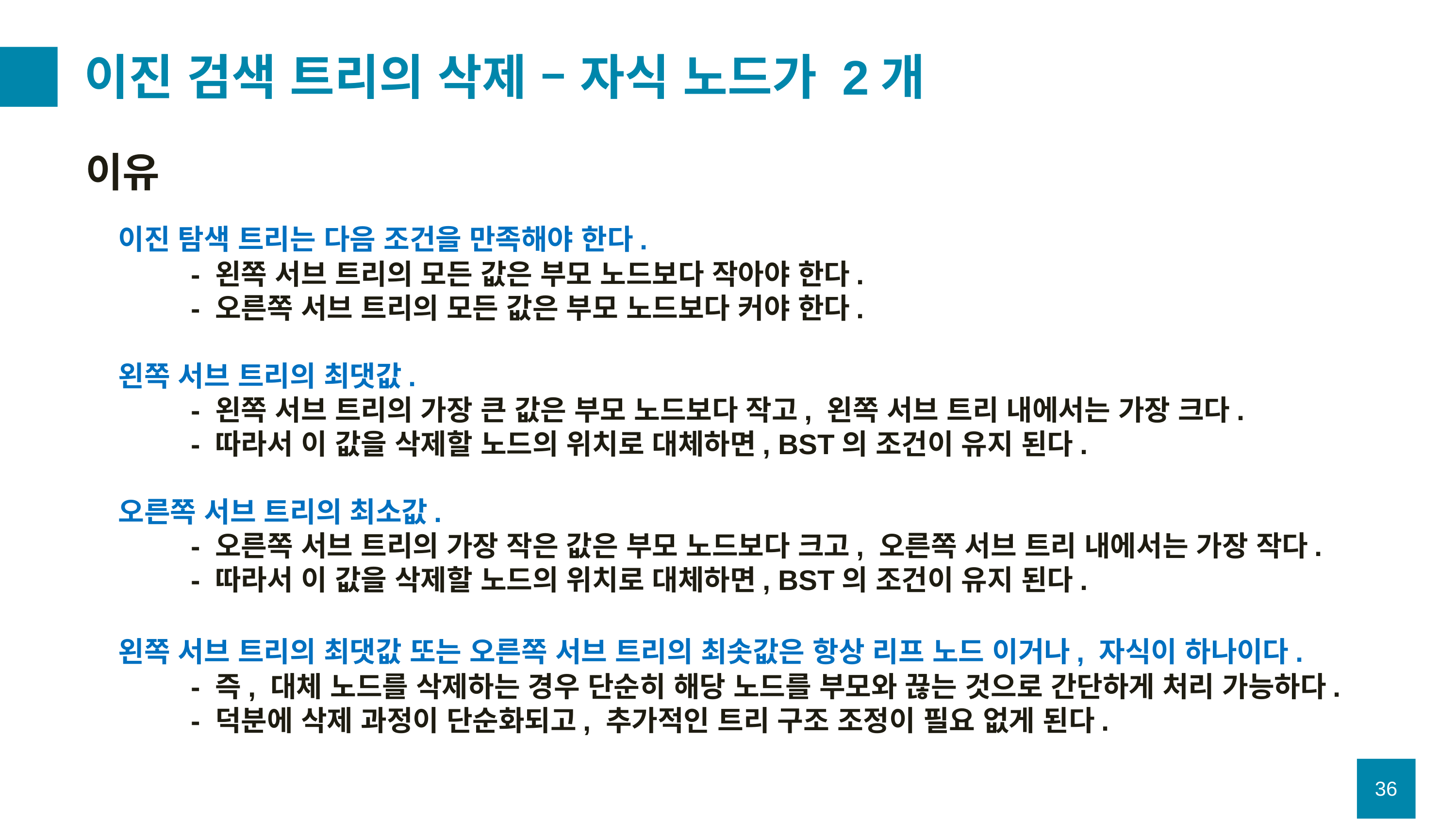

# 이진 검색 트리의 삭제 – 자식 노드가 2개
이유
	이진 탐색 트리는 다음 조건을 만족해야 한다.
		- 왼쪽 서브 트리의 모든 값은 부모 노드보다 작아야 한다.
		- 오른쪽 서브 트리의 모든 값은 부모 노드보다 커야 한다.

	왼쪽 서브 트리의 최댓값.
		- 왼쪽 서브 트리의 가장 큰 값은 부모 노드보다 작고, 왼쪽 서브 트리 내에서는 가장 크다.
		- 따라서 이 값을 삭제할 노드의 위치로 대체하면, BST의 조건이 유지 된다.

	오른쪽 서브 트리의 최소값.
		- 오른쪽 서브 트리의 가장 작은 값은 부모 노드보다 크고, 오른쪽 서브 트리 내에서는 가장 작다.
		- 따라서 이 값을 삭제할 노드의 위치로 대체하면, BST의 조건이 유지 된다.

	왼쪽 서브 트리의 최댓값 또는 오른쪽 서브 트리의 최솟값은 항상 리프 노드 이거나, 자식이 하나이다.
		- 즉, 대체 노드를 삭제하는 경우 단순히 해당 노드를 부모와 끊는 것으로 간단하게 처리 가능하다.
		- 덕분에 삭제 과정이 단순화되고, 추가적인 트리 구조 조정이 필요 없게 된다.

36